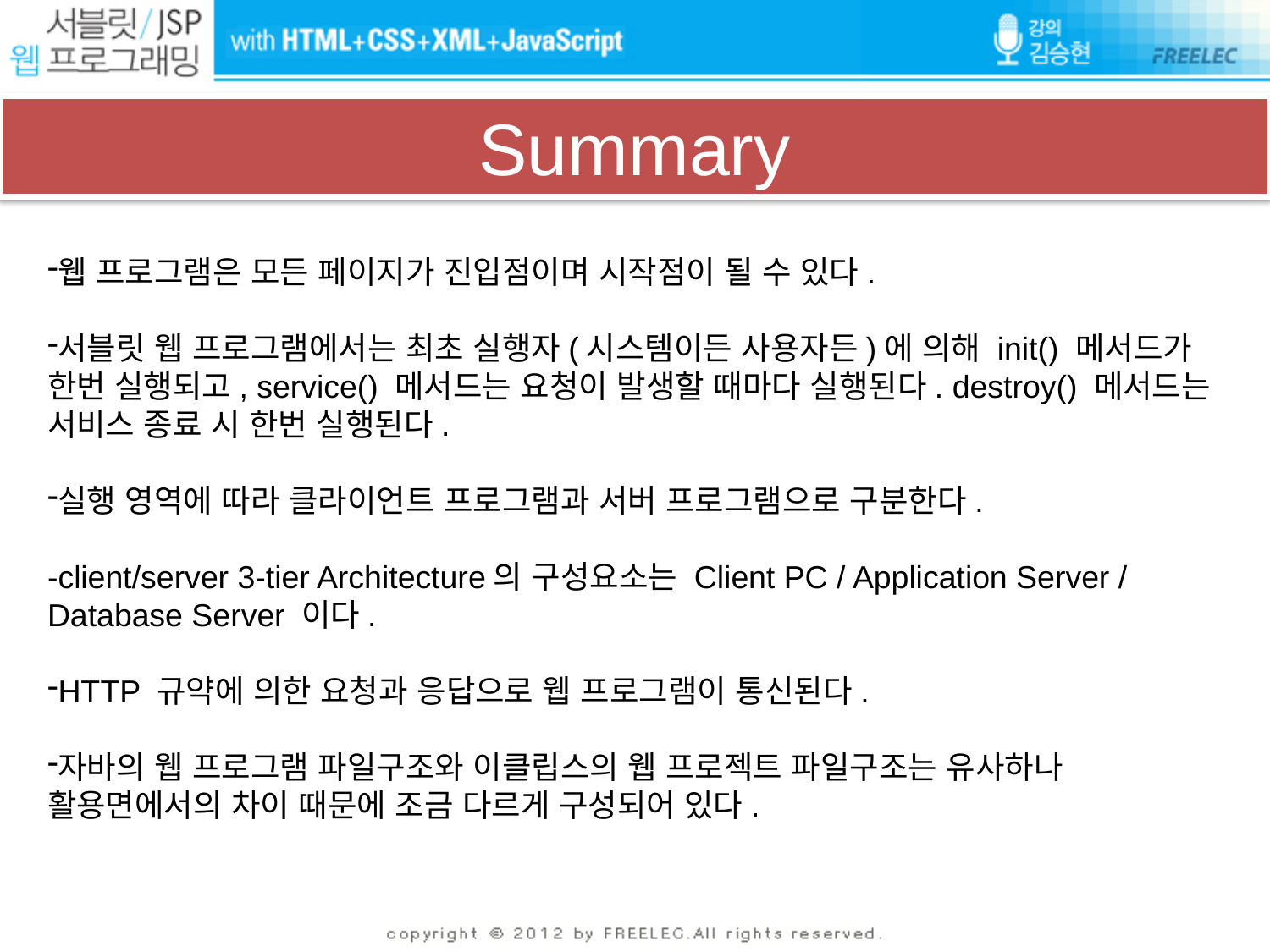

# Summary
웹 프로그램은 모든 페이지가 진입점이며 시작점이 될 수 있다.

서블릿 웹 프로그램에서는 최초 실행자(시스템이든 사용자든)에 의해 init() 메서드가 한번 실행되고, service() 메서드는 요청이 발생할 때마다 실행된다. destroy() 메서드는 서비스 종료 시 한번 실행된다.

실행 영역에 따라 클라이언트 프로그램과 서버 프로그램으로 구분한다.

-client/server 3-tier Architecture의 구성요소는 Client PC / Application Server / Database Server 이다.

HTTP 규약에 의한 요청과 응답으로 웹 프로그램이 통신된다.

자바의 웹 프로그램 파일구조와 이클립스의 웹 프로젝트 파일구조는 유사하나 활용면에서의 차이 때문에 조금 다르게 구성되어 있다.